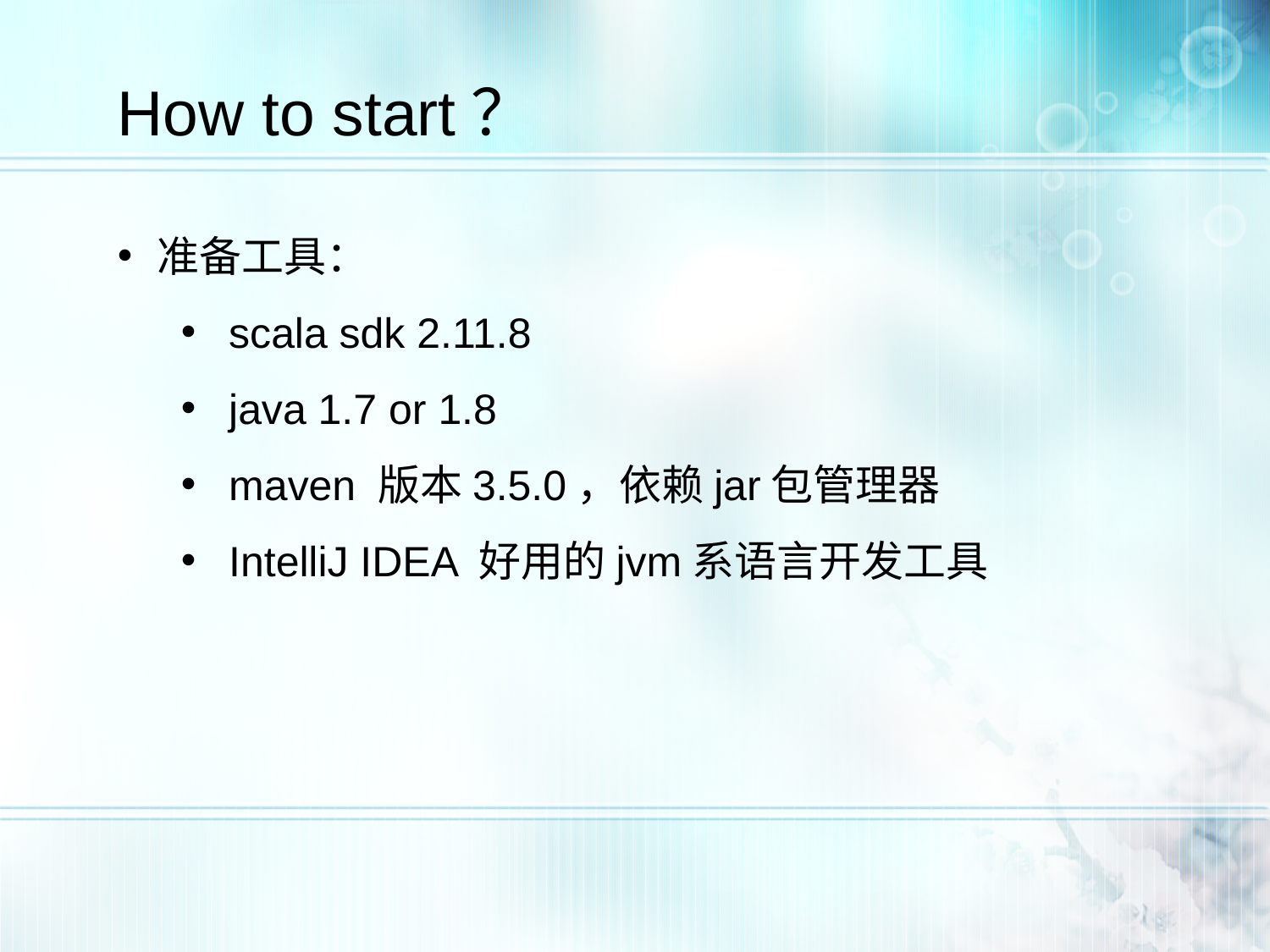

How to start？
准备工具：
scala sdk 2.11.8
java 1.7 or 1.8
maven 版本3.5.0，依赖jar包管理器
IntelliJ IDEA 好用的jvm系语言开发工具